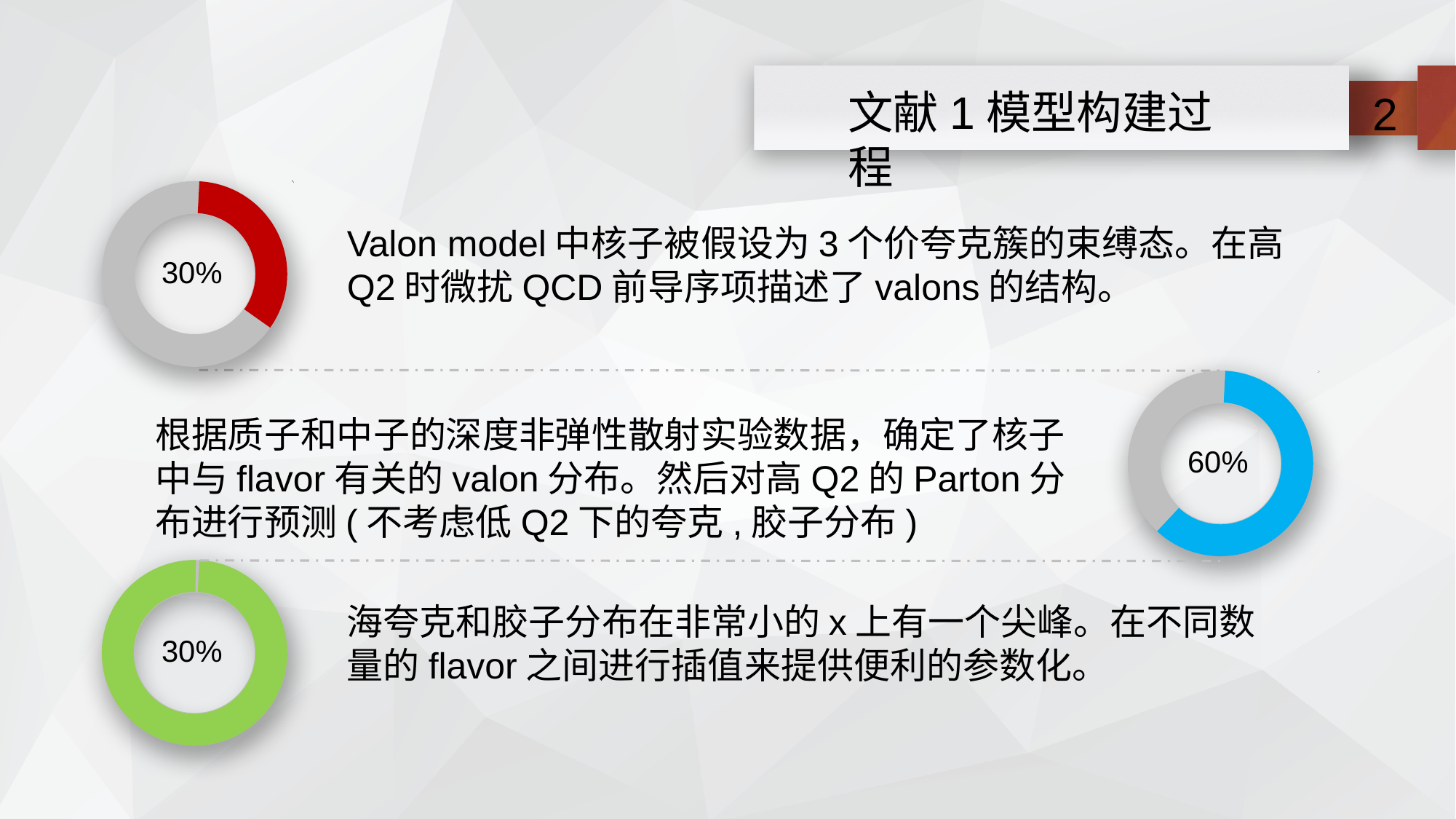

2

文献1模型构建过程

30%
Valon model中核子被假设为3个价夸克簇的束缚态。在高Q2时微扰QCD前导序项描述了valons的结构。

60%
根据质子和中子的深度非弹性散射实验数据，确定了核子中与flavor有关的valon分布。然后对高Q2的Parton分布进行预测(不考虑低Q2下的夸克,胶子分布)

30%
海夸克和胶子分布在非常小的x上有一个尖峰。在不同数量的flavor之间进行插值来提供便利的参数化。